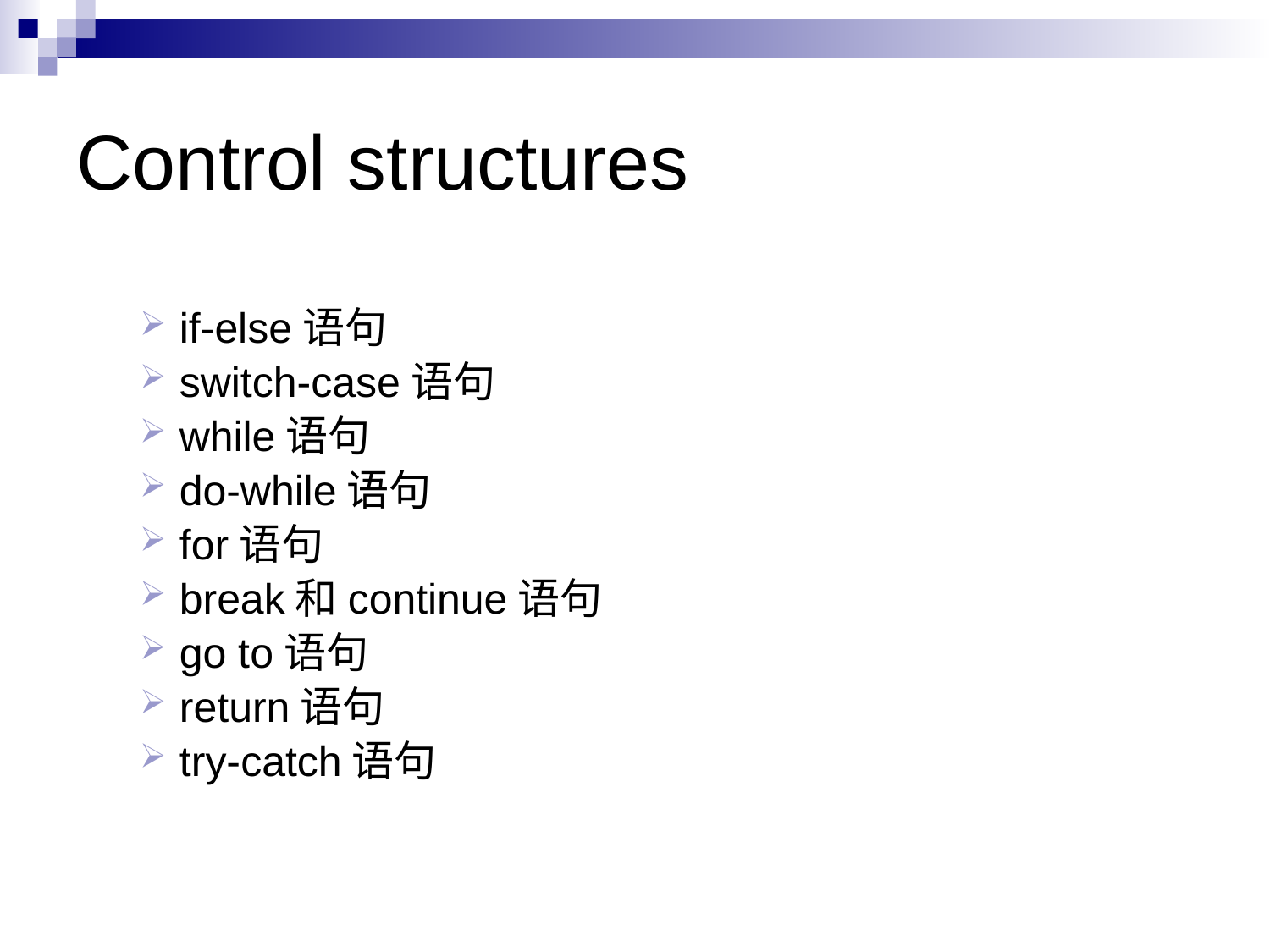

# Control structures

if-else语句
switch-case语句
while语句
do-while语句
for语句
break和continue语句
go to语句
return语句
try-catch语句